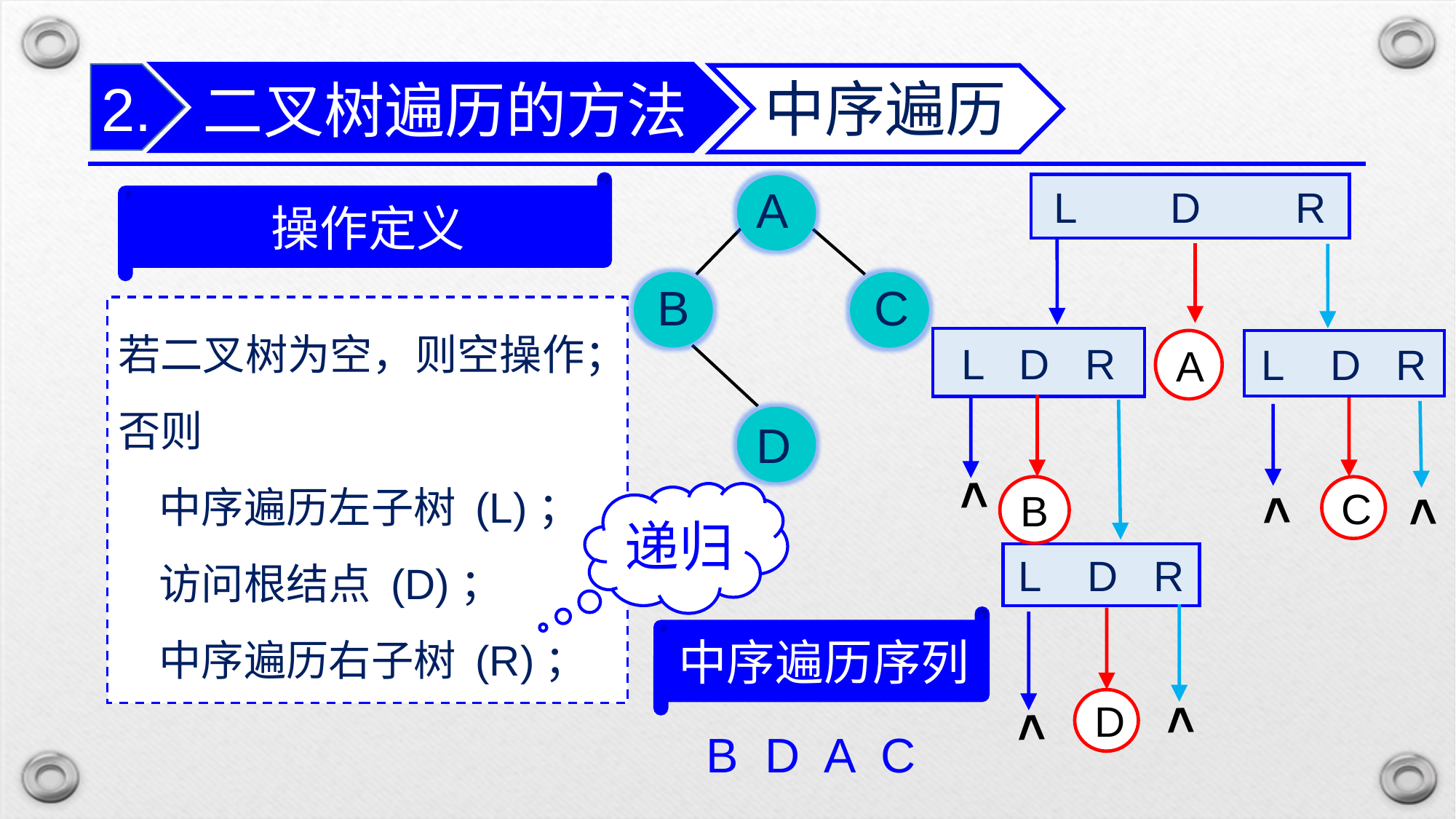

二叉树遍历的方法

2.
中序遍历
操作定义
A

B

C

D
L        D        R

L   D   R

A

L    D   R
若二叉树为空，则空操作；
否则
中序遍历左子树 (L)；
访问根结点 (D)；
中序遍历右子树 (R)；

B

C

>

L    D   R

>

>
递归

>
中序遍历序列

D

>
B  D  A  C